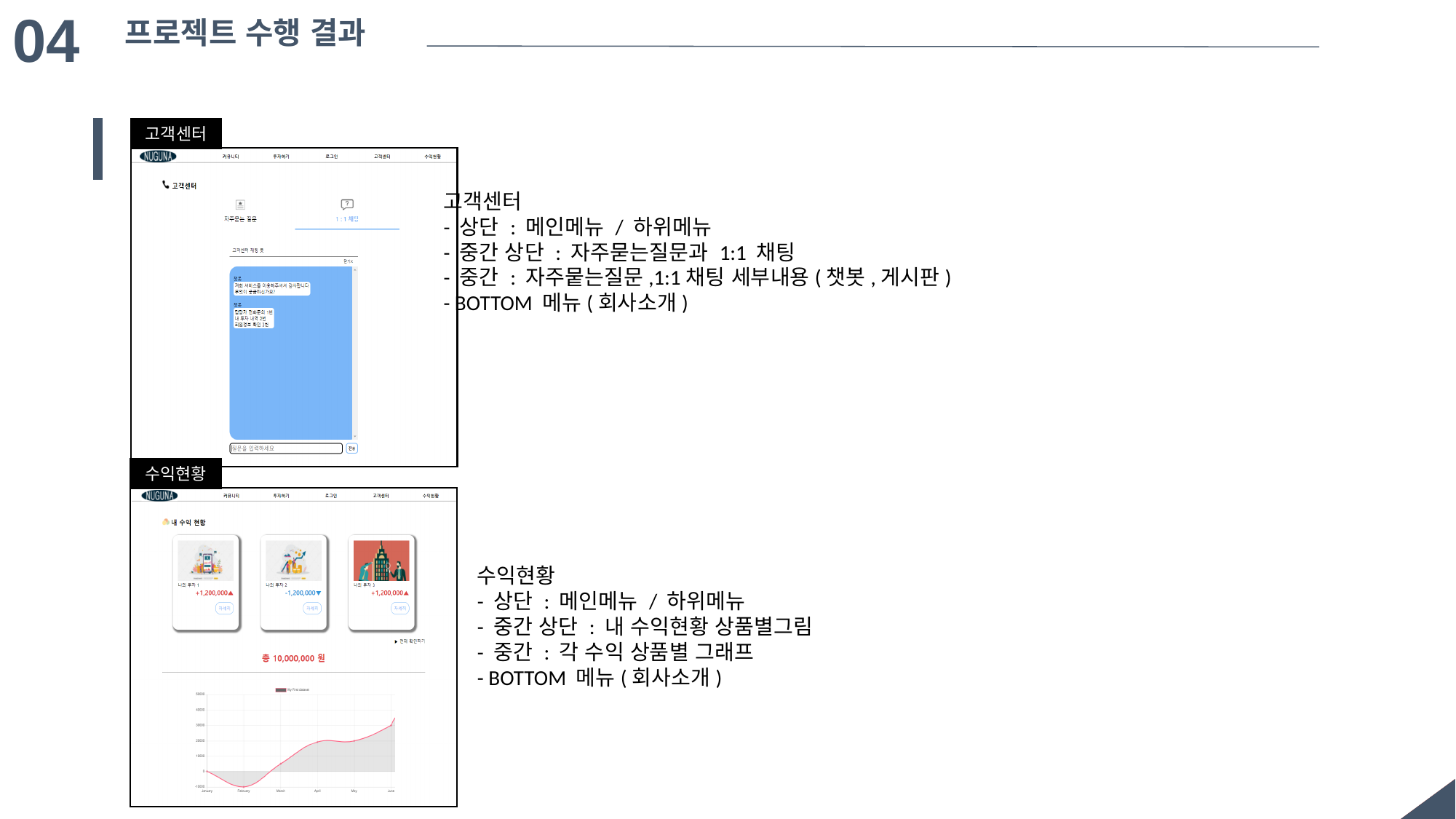

04
프로젝트 수행 결과
고객센터

고객센터
- 상단 : 메인메뉴 / 하위메뉴
- 중간 상단 : 자주묻는질문과 1:1 채팅
- 중간 : 자주뭍는질문,1:1채팅 세부내용(챗봇,게시판)
- BOTTOM 메뉴(회사소개)
수익현황

수익현황
- 상단 : 메인메뉴 / 하위메뉴
- 중간 상단 : 내 수익현황 상품별그림
- 중간 : 각 수익 상품별 그래프
- BOTTOM 메뉴(회사소개)